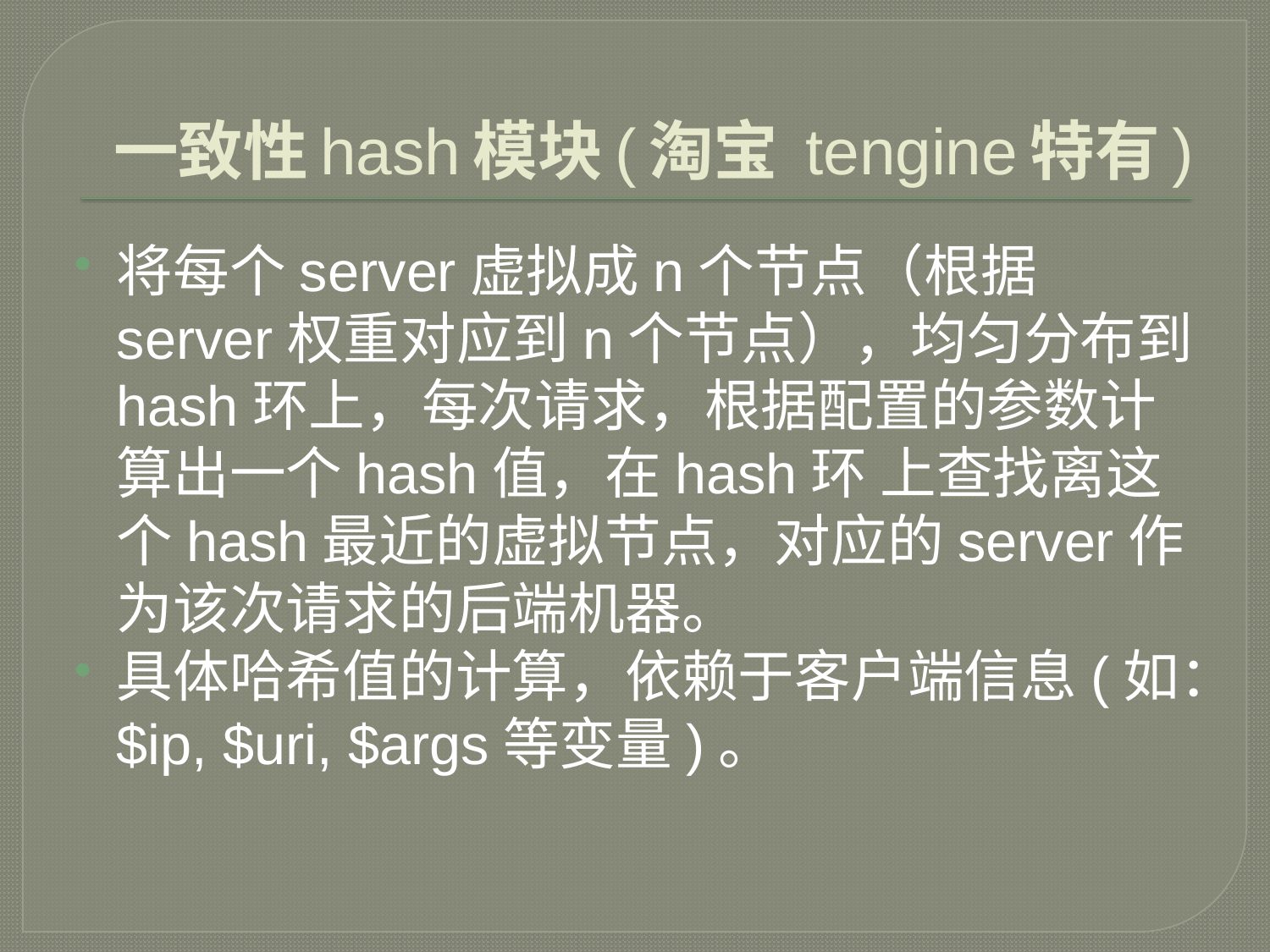

# 一致性hash模块(淘宝 tengine特有)
将每个server虚拟成n个节点（根据server权重对应到n个节点），均匀分布到hash环上，每次请求，根据配置的参数计算出一个hash值，在hash环 上查找离这个hash最近的虚拟节点，对应的server作为该次请求的后端机器。
具体哈希值的计算，依赖于客户端信息(如：$ip, $uri, $args等变量)。